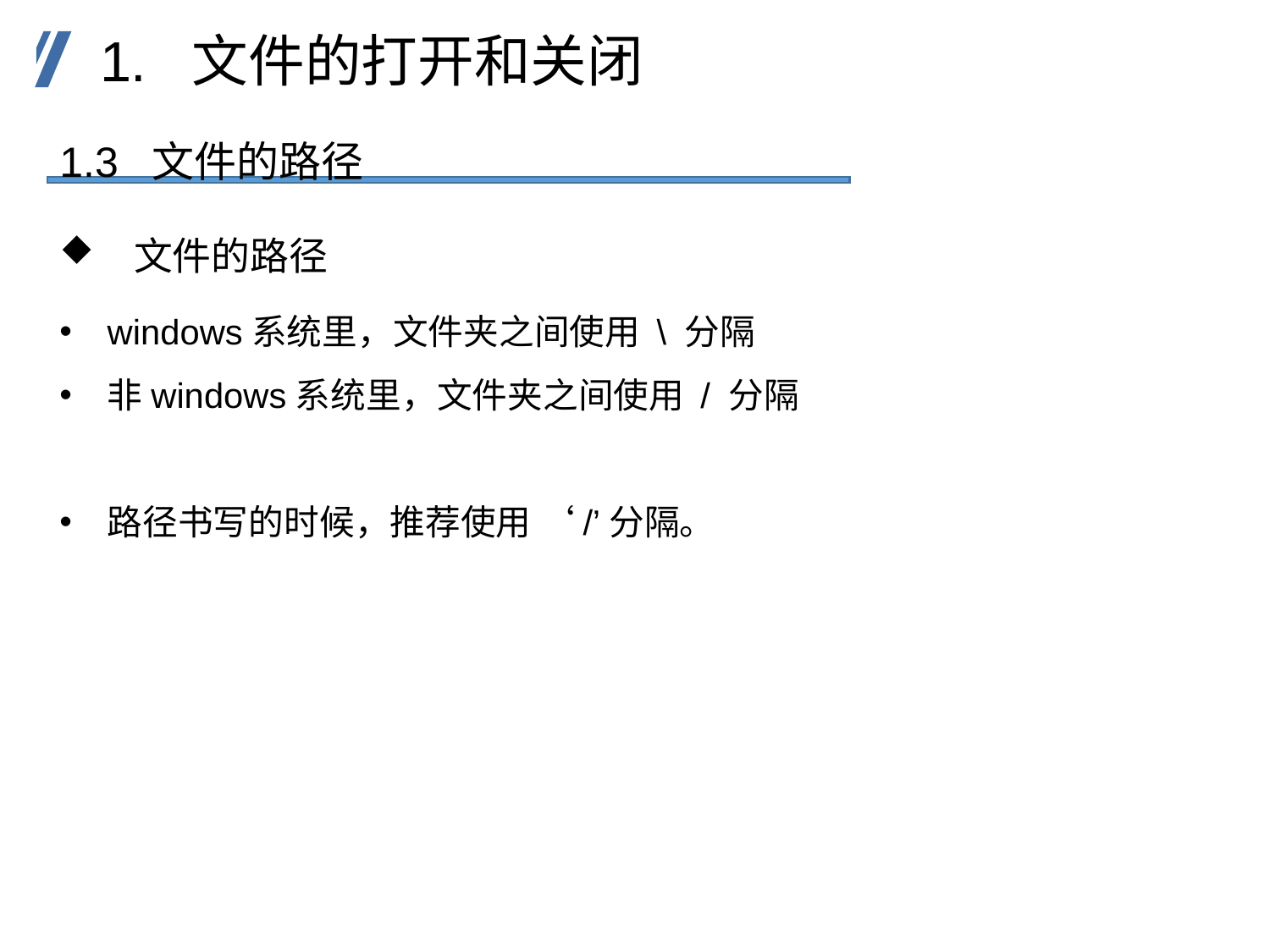

1.  文件的打开和关闭
1.3  文件的路径

  文件的路径
windows系统里，文件夹之间使用 \ 分隔
非windows系统里，文件夹之间使用 / 分隔

路径书写的时候，推荐使用 ‘/’分隔。